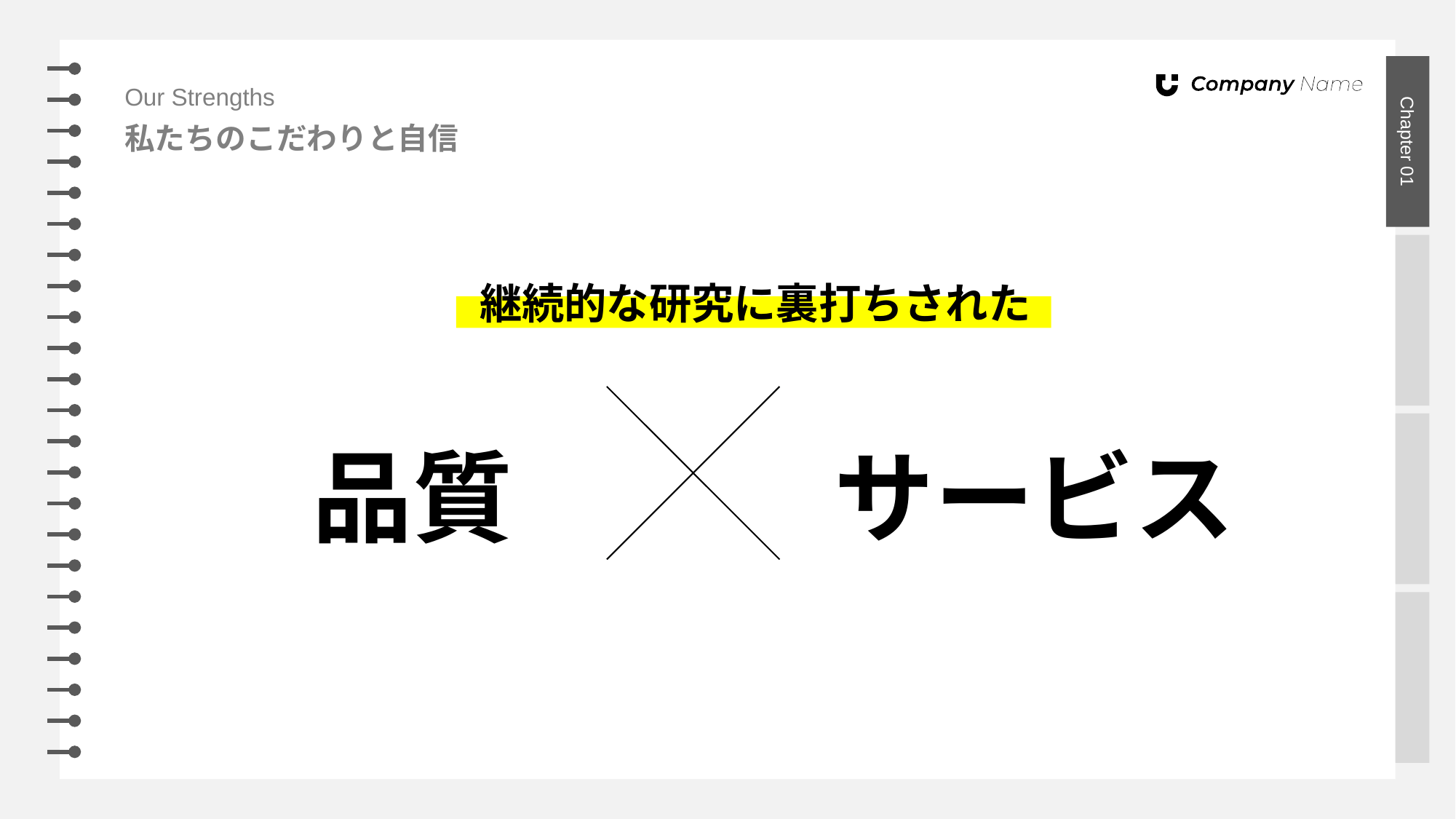

Our Strengths
私たちのこだわりと自信

Chapter 01
継続的な研究に裏打ちされた

品質
サービス